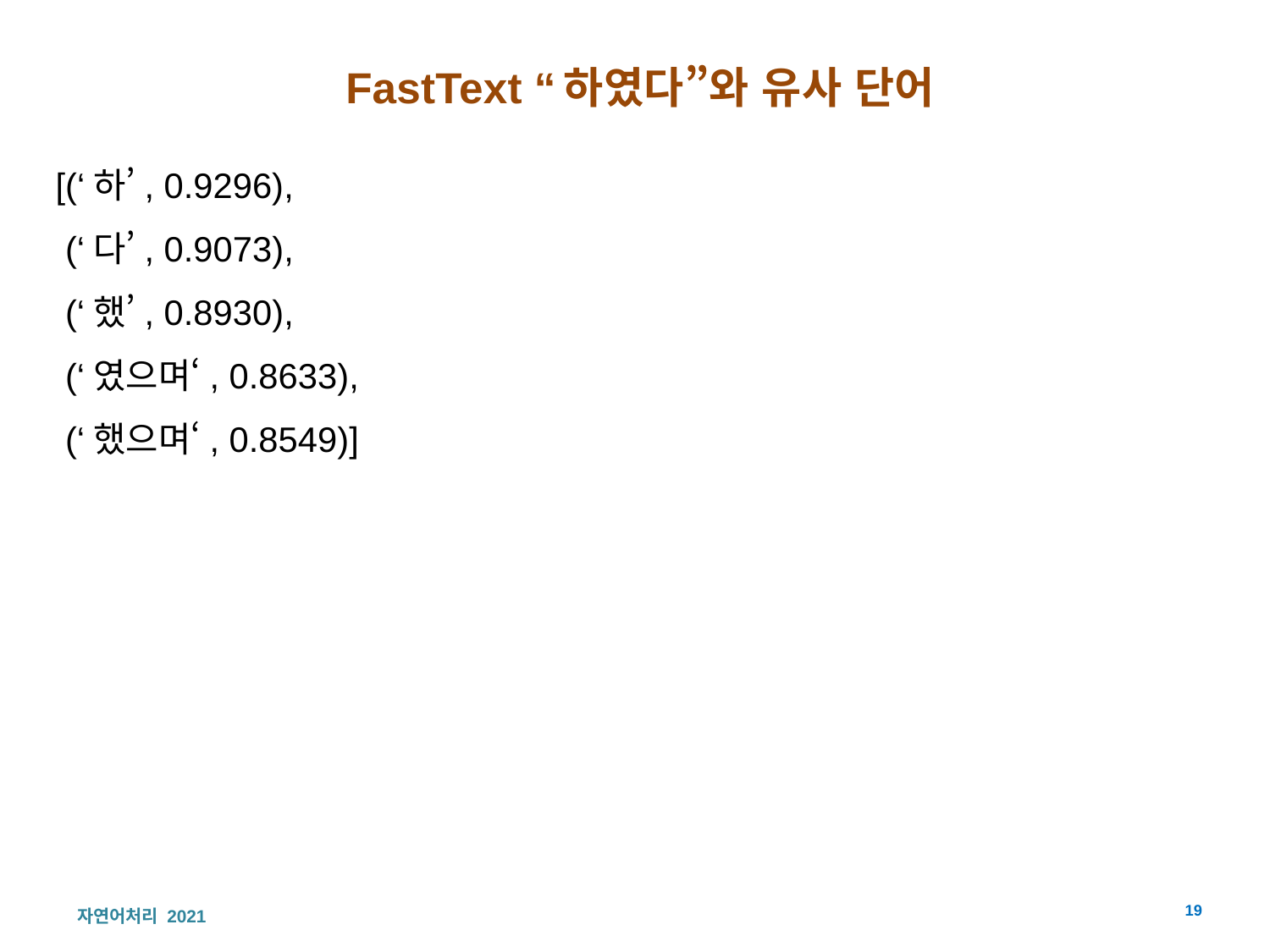

# FastText “하였다”와 유사 단어
[(‘하’, 0.9296),
 (‘다’, 0.9073),
 (‘했’, 0.8930),
 (‘였으며‘, 0.8633),
 (‘했으며‘, 0.8549)]